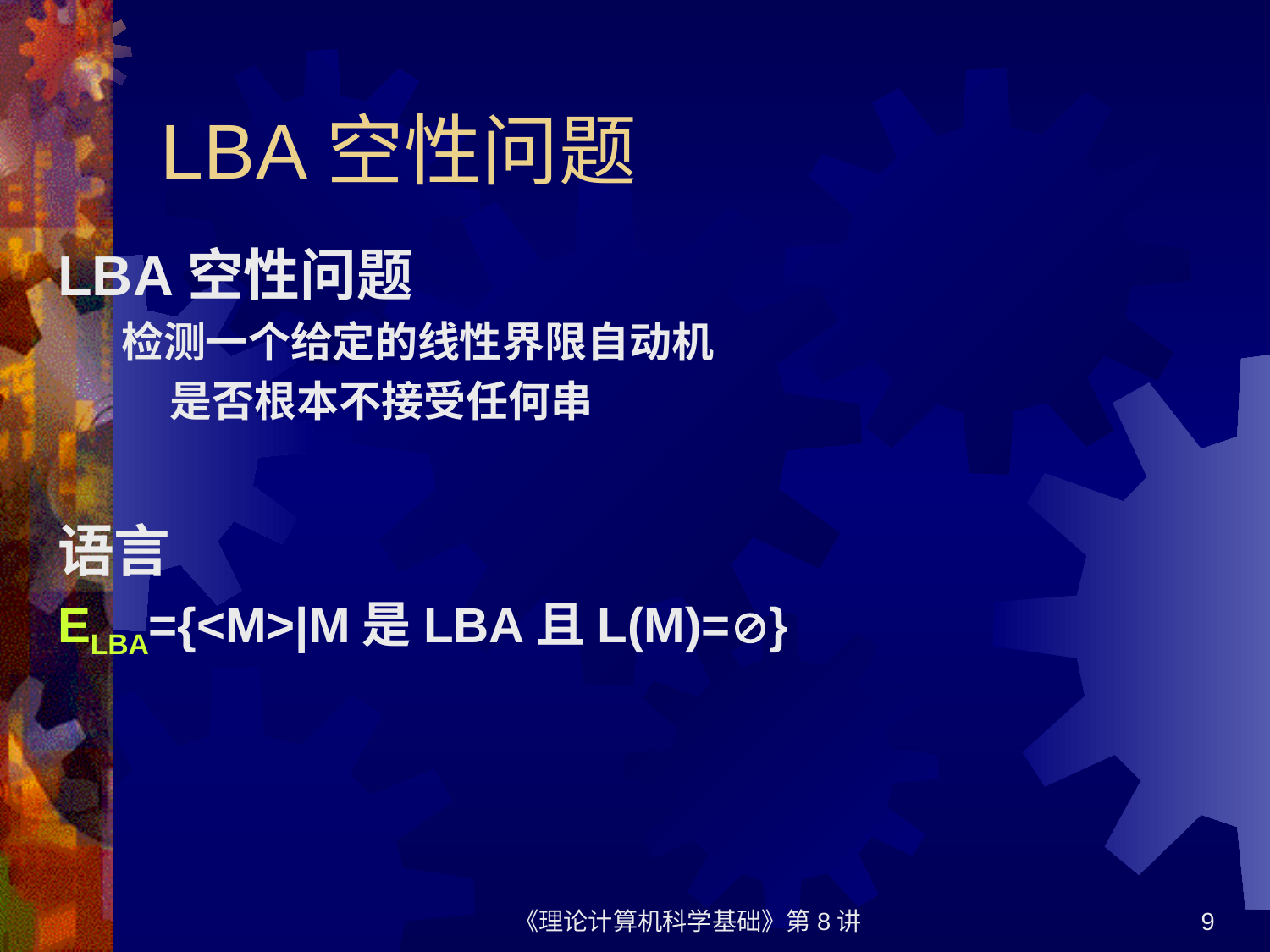

# LBA空性问题
LBA空性问题
检测一个给定的线性界限自动机
    是否根本不接受任何串

语言
ELBA={<M>|M是LBA且L(M)=∅}
《理论计算机科学基础》第8讲
9